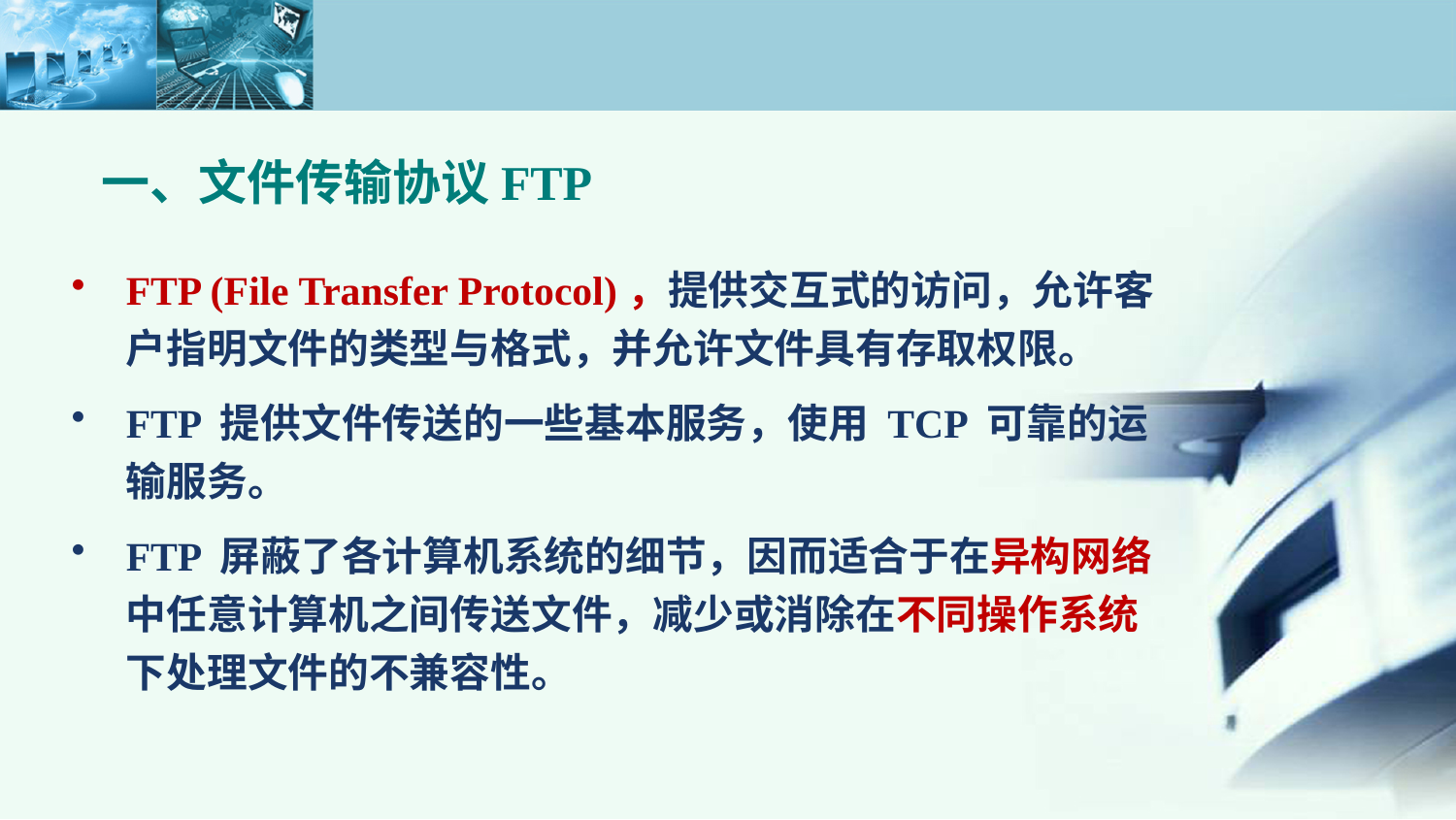

# 一、文件传输协议FTP
FTP (File Transfer Protocol)，提供交互式的访问，允许客户指明文件的类型与格式，并允许文件具有存取权限。
FTP 提供文件传送的一些基本服务，使用 TCP 可靠的运输服务。
FTP 屏蔽了各计算机系统的细节，因而适合于在异构网络中任意计算机之间传送文件，减少或消除在不同操作系统下处理文件的不兼容性。